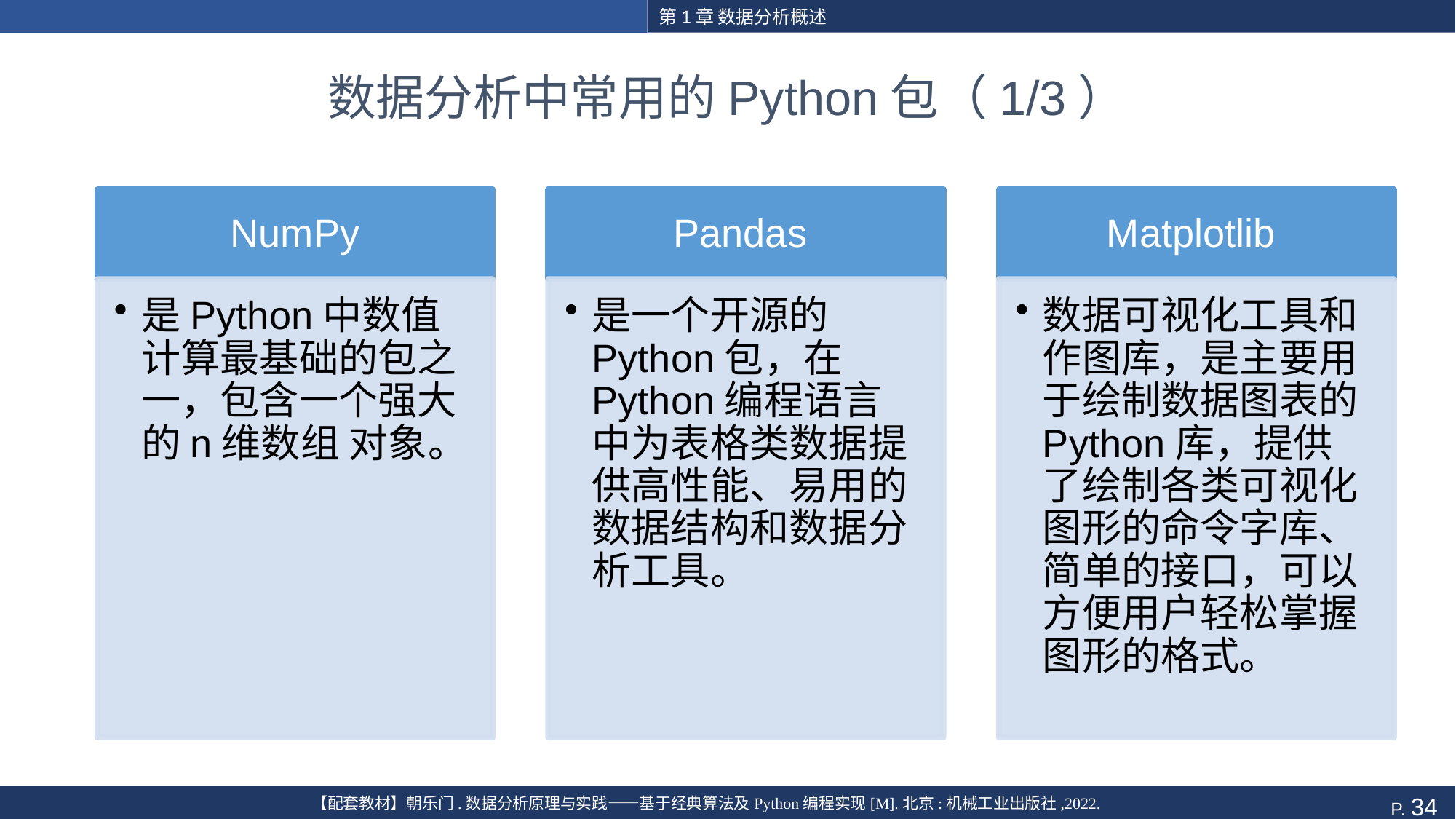

第1章 数据分析概述
# 数据分析中常用的Python包（1/3）
NumPy
是Python中数值计算最基础的包之一，包含一个强大的n维数组 对象。
Pandas
是一个开源的Python包，在Python编程语言中为表格类数据提供高性能、易用的数据结构和数据分析工具。
Matplotlib
数据可视化工具和作图库，是主要用于绘制数据图表的Python库，提供了绘制各类可视化图形的命令字库、简单的接口，可以方便用户轻松掌握图形的格式。